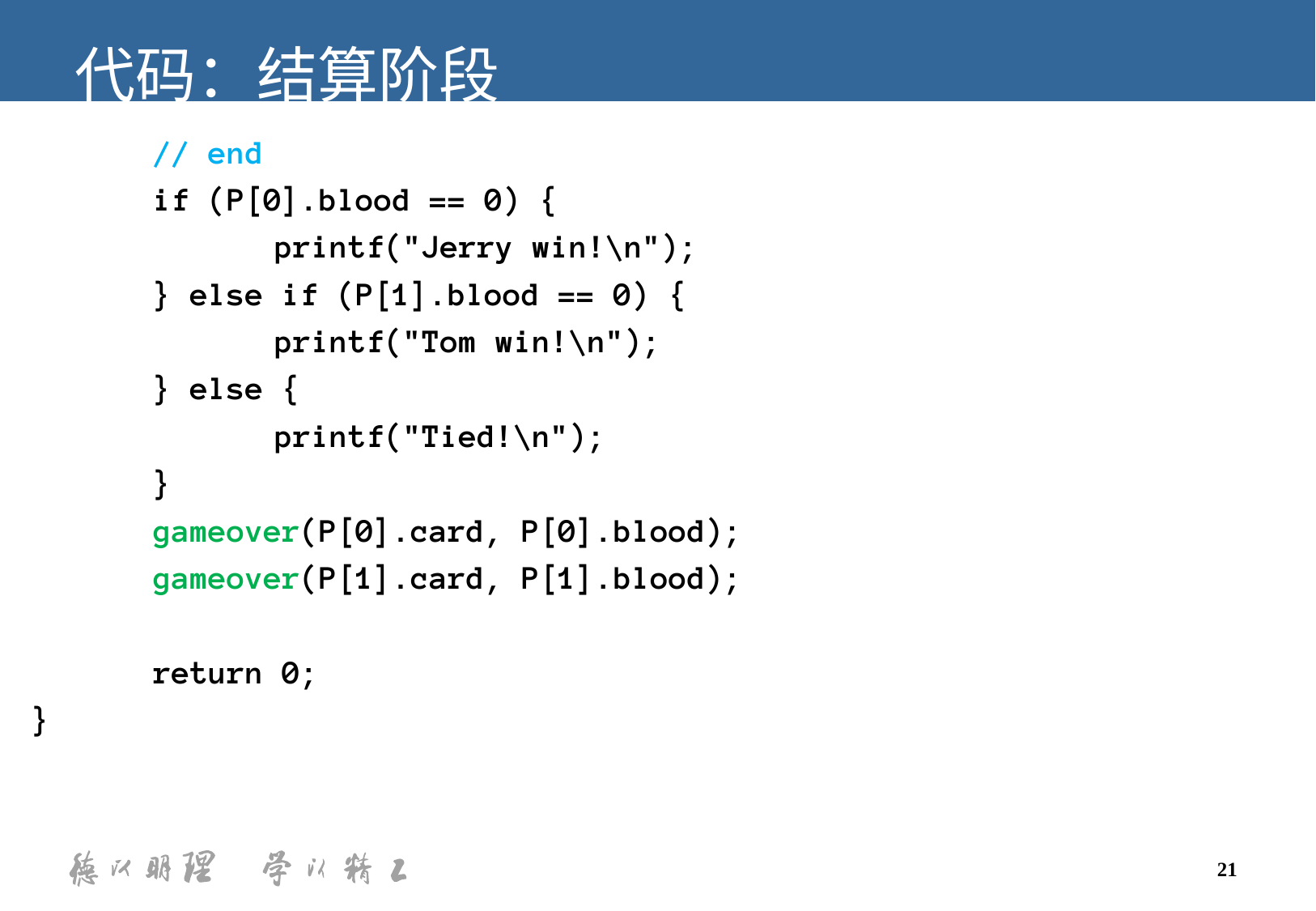

代码：结算阶段
	// end
	if (P[0].blood == 0) {
		printf("Jerry win!\n");
	} else if (P[1].blood == 0) {
		printf("Tom win!\n");
	} else {
		printf("Tied!\n");
	}
	gameover(P[0].card, P[0].blood);
	gameover(P[1].card, P[1].blood);

	return 0;
}

21